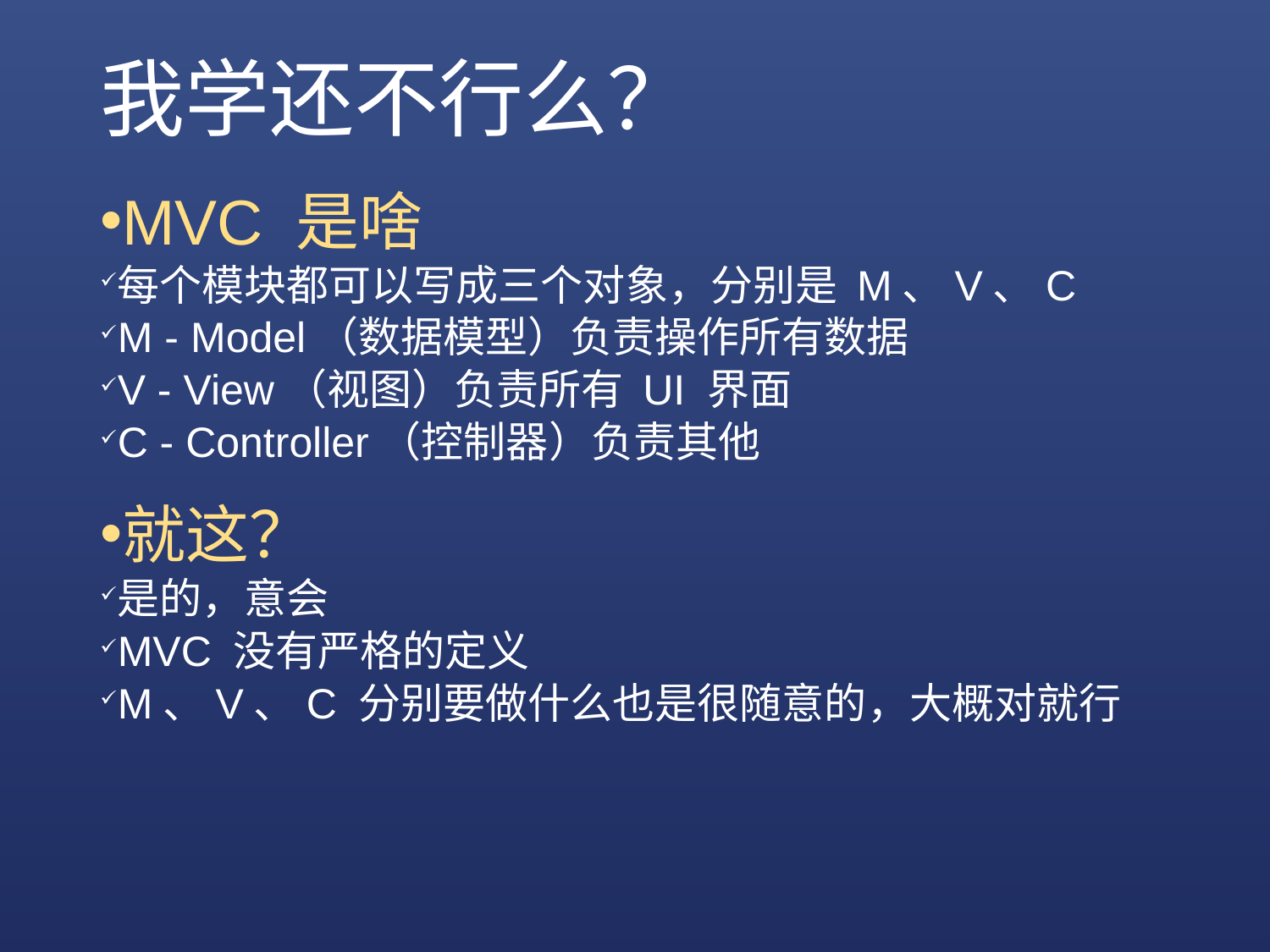

# 我学还不行么？
MVC 是啥
每个模块都可以写成三个对象，分别是 M、V、C
M - Model（数据模型）负责操作所有数据
V - View（视图）负责所有 UI 界面
C - Controller（控制器）负责其他
就这？
是的，意会
MVC 没有严格的定义
M、V、C 分别要做什么也是很随意的，大概对就行